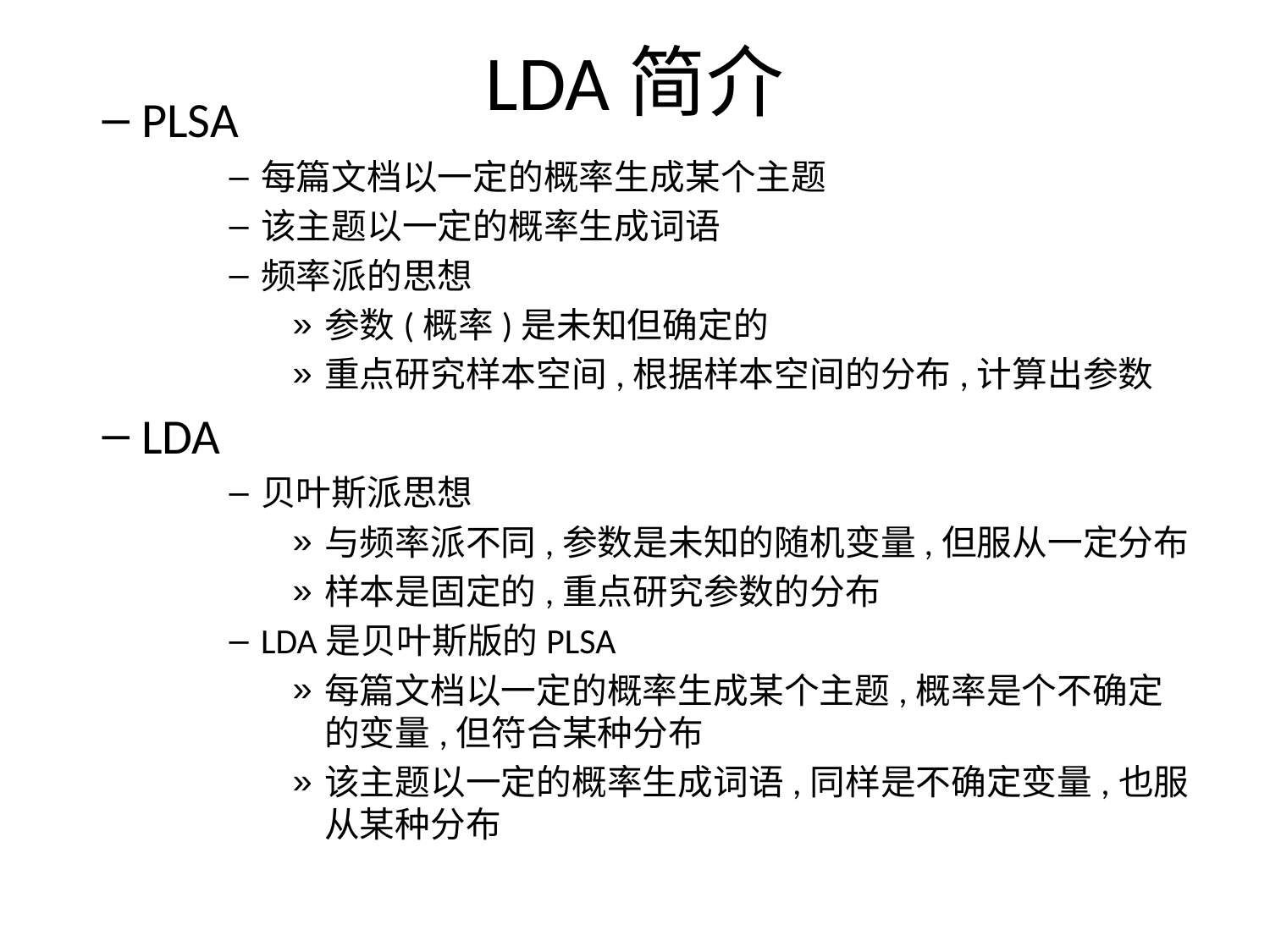

# LDA简介
PLSA
每篇文档以一定的概率生成某个主题
该主题以一定的概率生成词语
频率派的思想
参数(概率)是未知但确定的
重点研究样本空间,根据样本空间的分布,计算出参数
LDA
贝叶斯派思想
与频率派不同,参数是未知的随机变量,但服从一定分布
样本是固定的,重点研究参数的分布
LDA是贝叶斯版的PLSA
每篇文档以一定的概率生成某个主题,概率是个不确定的变量,但符合某种分布
该主题以一定的概率生成词语,同样是不确定变量,也服从某种分布